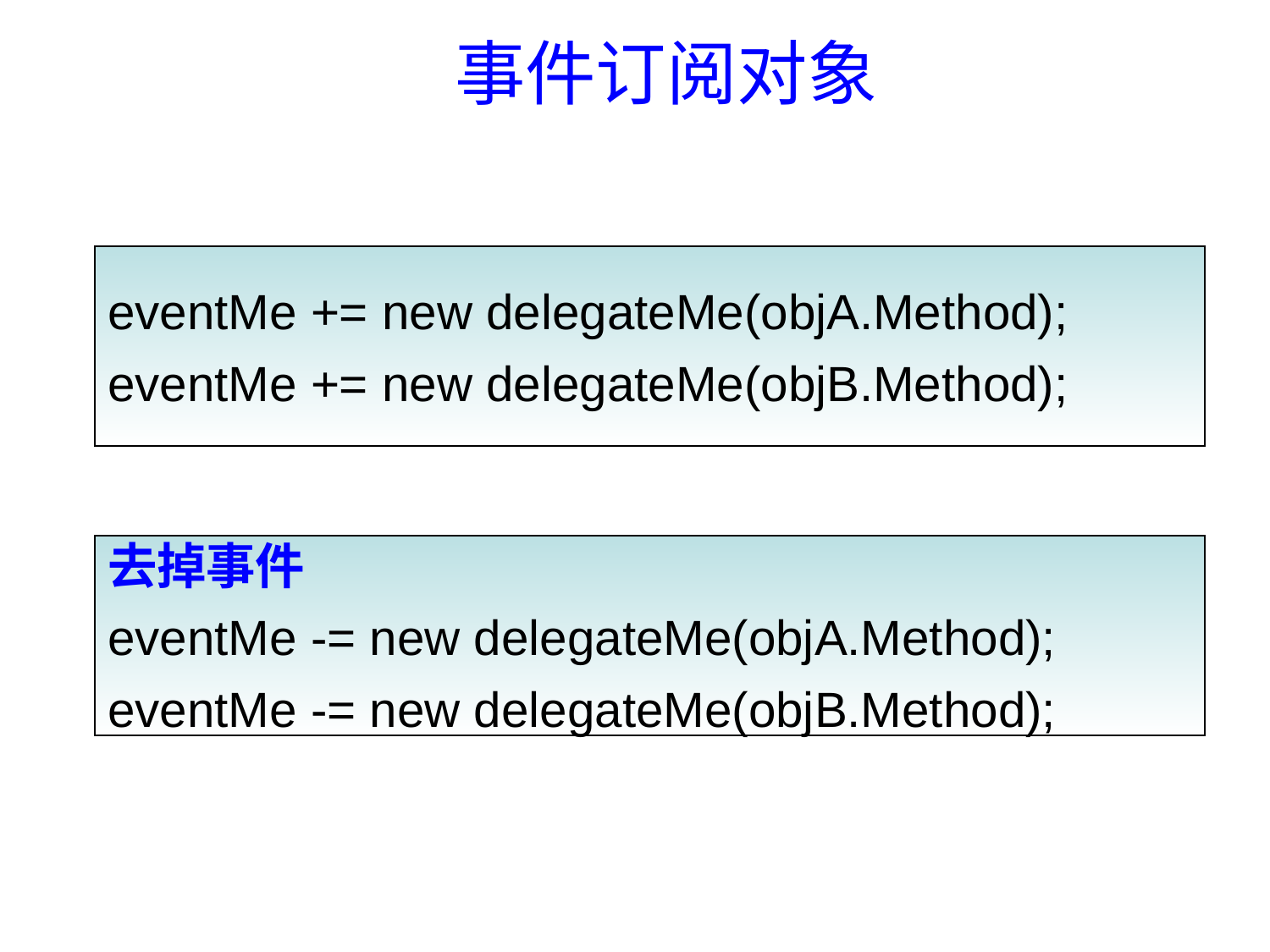

# 事件订阅对象
eventMe += new delegateMe(objA.Method);
eventMe += new delegateMe(objB.Method);
去掉事件
eventMe -= new delegateMe(objA.Method);
eventMe -= new delegateMe(objB.Method);